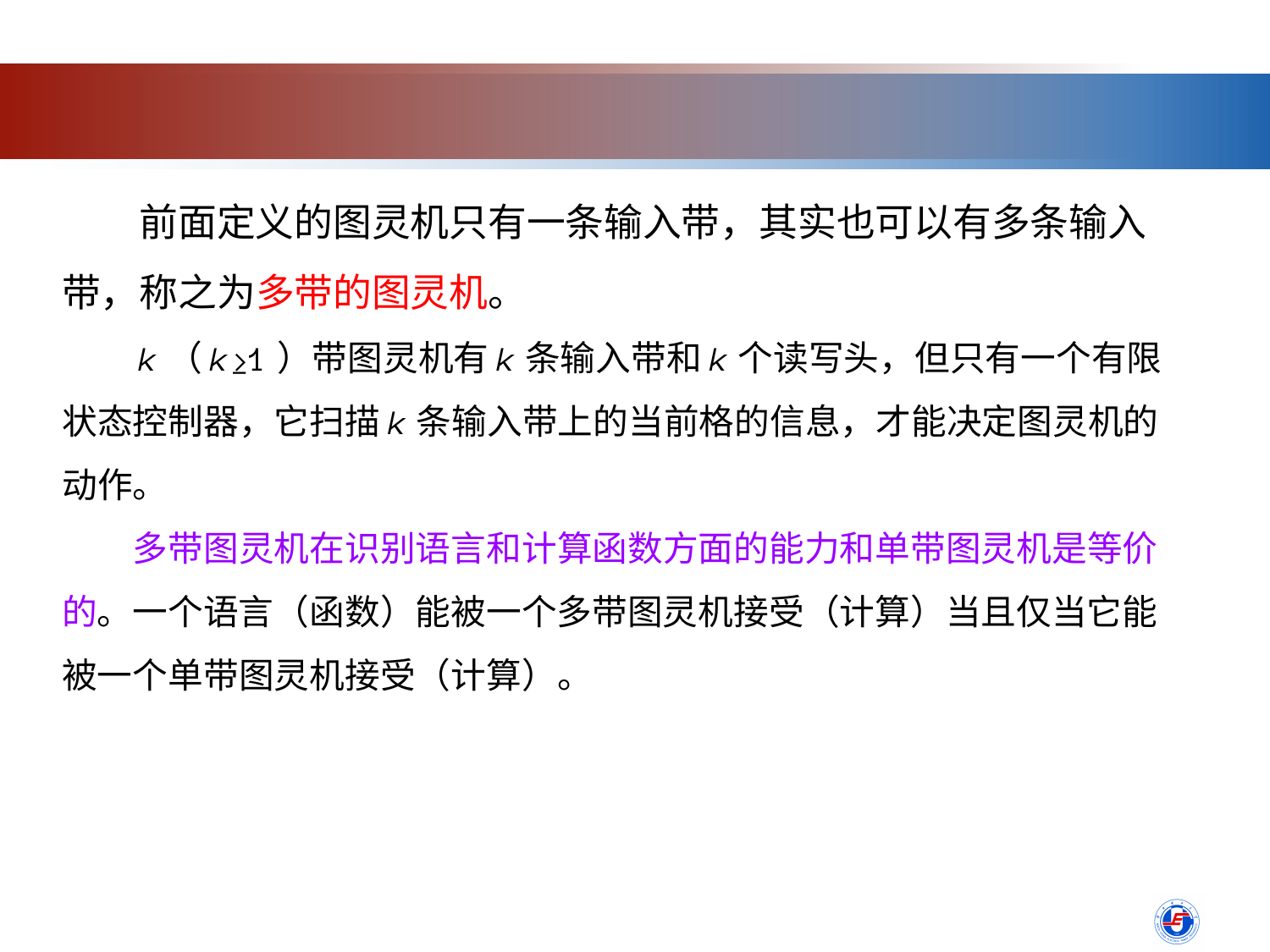

前面定义的图灵机只有一条输入带，其实也可以有多条输入带，称之为多带的图灵机。
    k（k≥1）带图灵机有k条输入带和k个读写头，但只有一个有限状态控制器，它扫描k条输入带上的当前格的信息，才能决定图灵机的动作。
　　多带图灵机在识别语言和计算函数方面的能力和单带图灵机是等价的。一个语言（函数）能被一个多带图灵机接受（计算）当且仅当它能被一个单带图灵机接受（计算）。